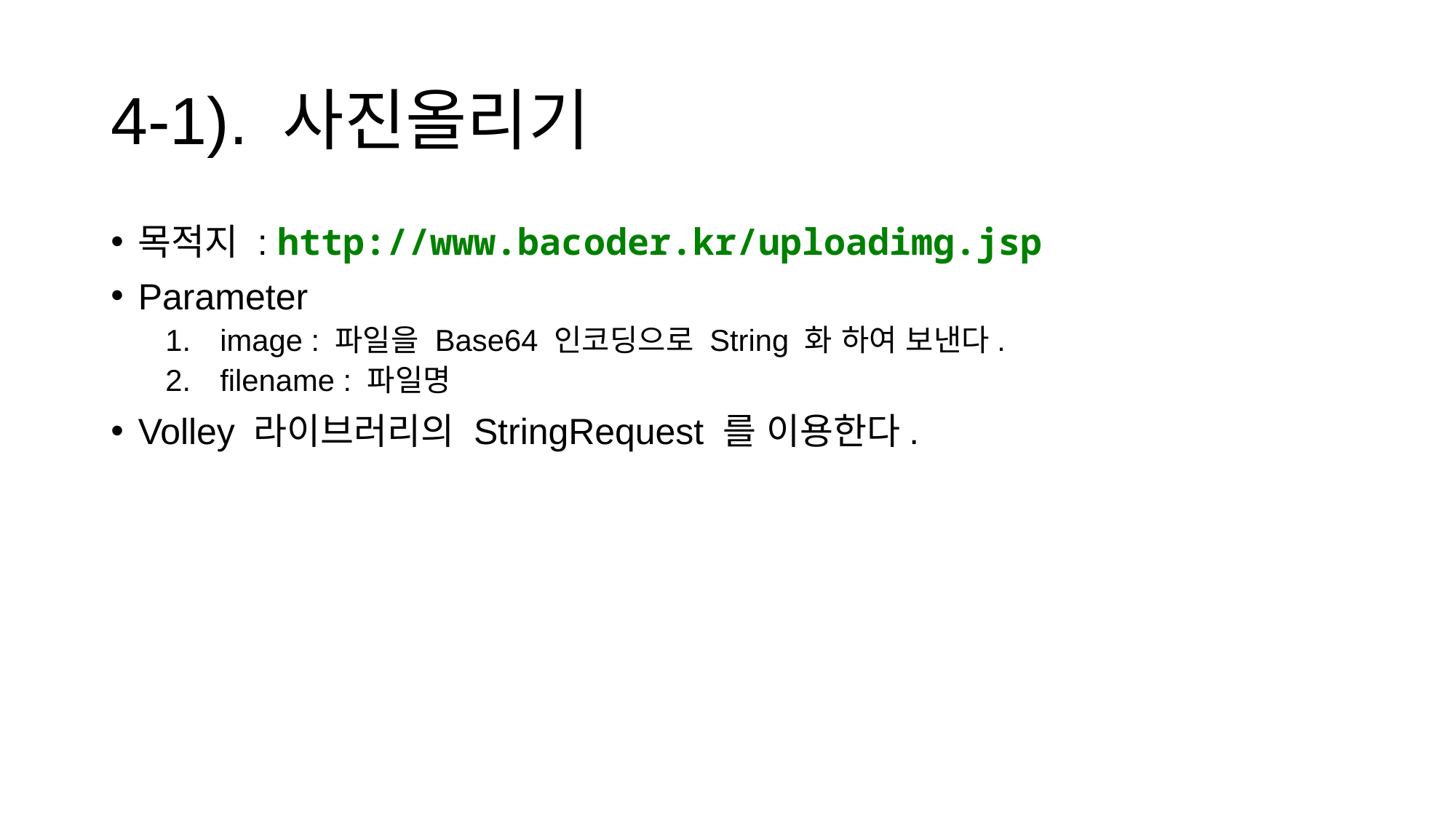

# 4-1). 사진올리기
목적지 : http://www.bacoder.kr/uploadimg.jsp
Parameter
image : 파일을 Base64 인코딩으로 String 화 하여 보낸다.
filename : 파일명
Volley 라이브러리의 StringRequest 를 이용한다.